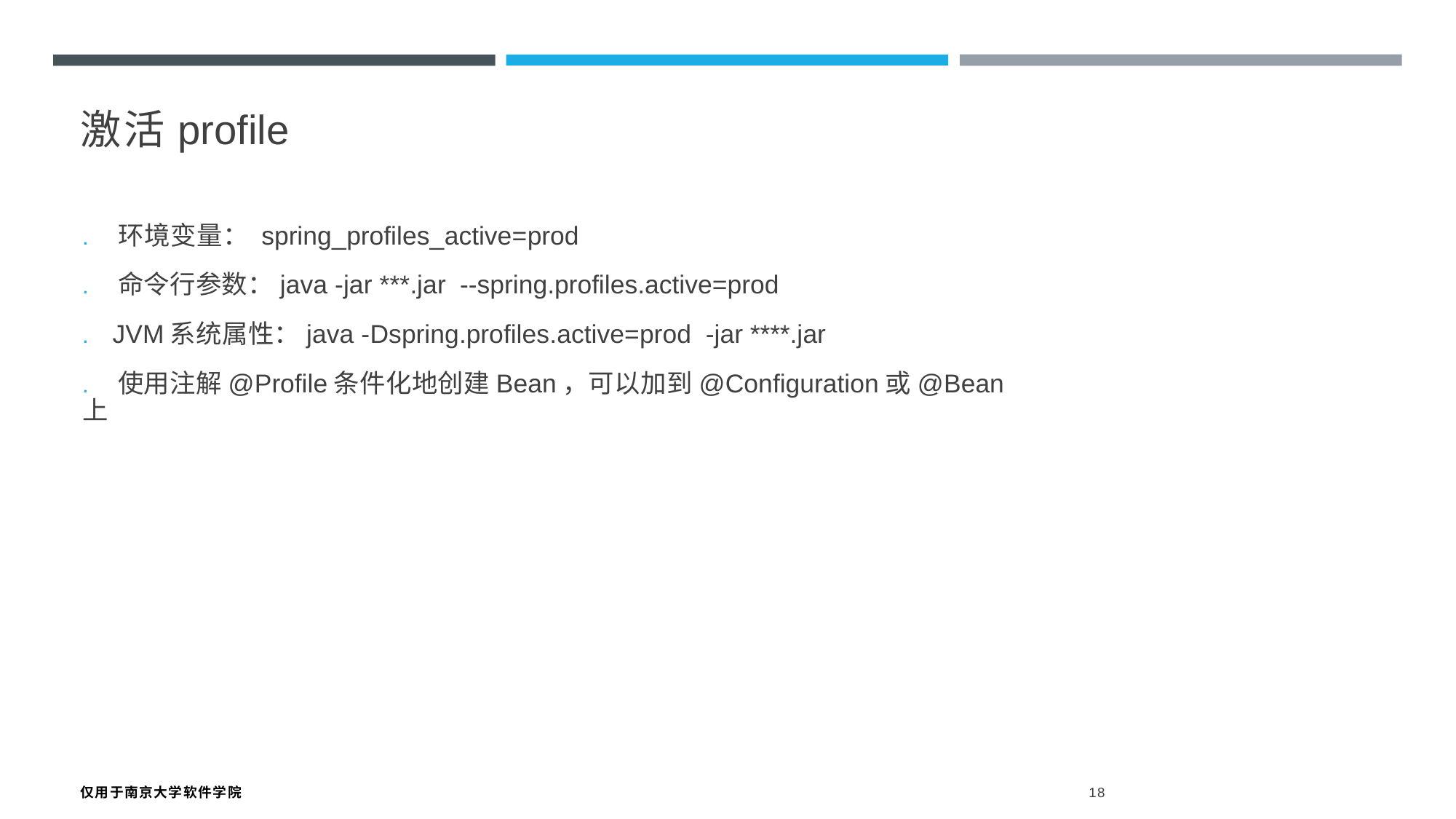

激活profile

.   环境变量： spring_profiles_active=prod
.   命令行参数：java -jar ***.jar  --spring.profiles.active=prod
.   JVM系统属性：java -Dspring.profiles.active=prod  -jar ****.jar

.   使用注解@Profile条件化地创建Bean，可以加到@Configuration或@Bean上

仅用于南京大学软件学院                                                                                                                                                                                                                                                                                18